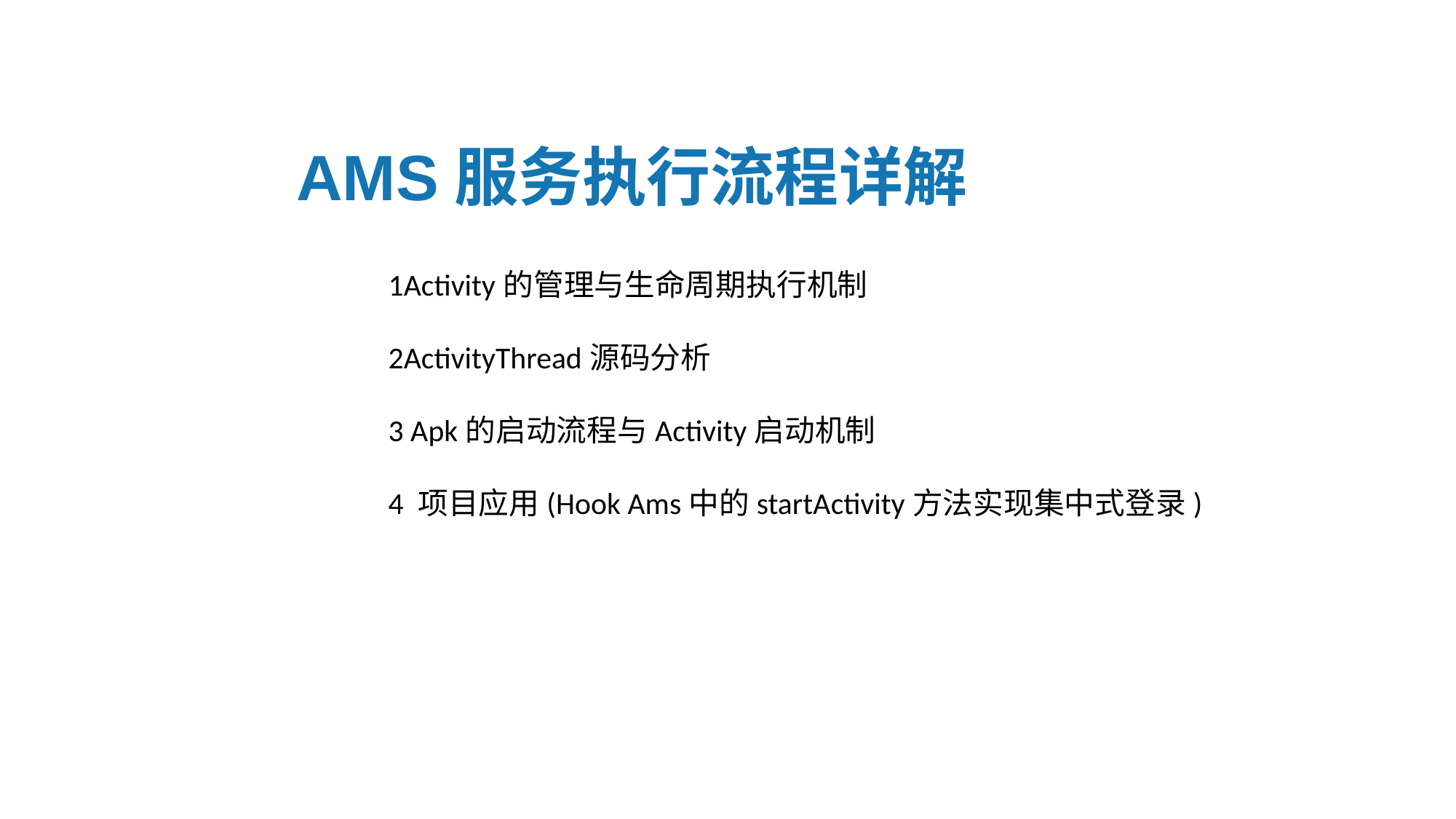

辅标题：（课程标题）
思源黑体 CN Medium  字号66

 AMS服务执行流程详解
1Activity的管理与生命周期执行机制

2ActivityThread源码分析

3 Apk的启动流程与Activity启动机制

4 项目应用(Hook Ams中的startActivity方法实现集中式登录)